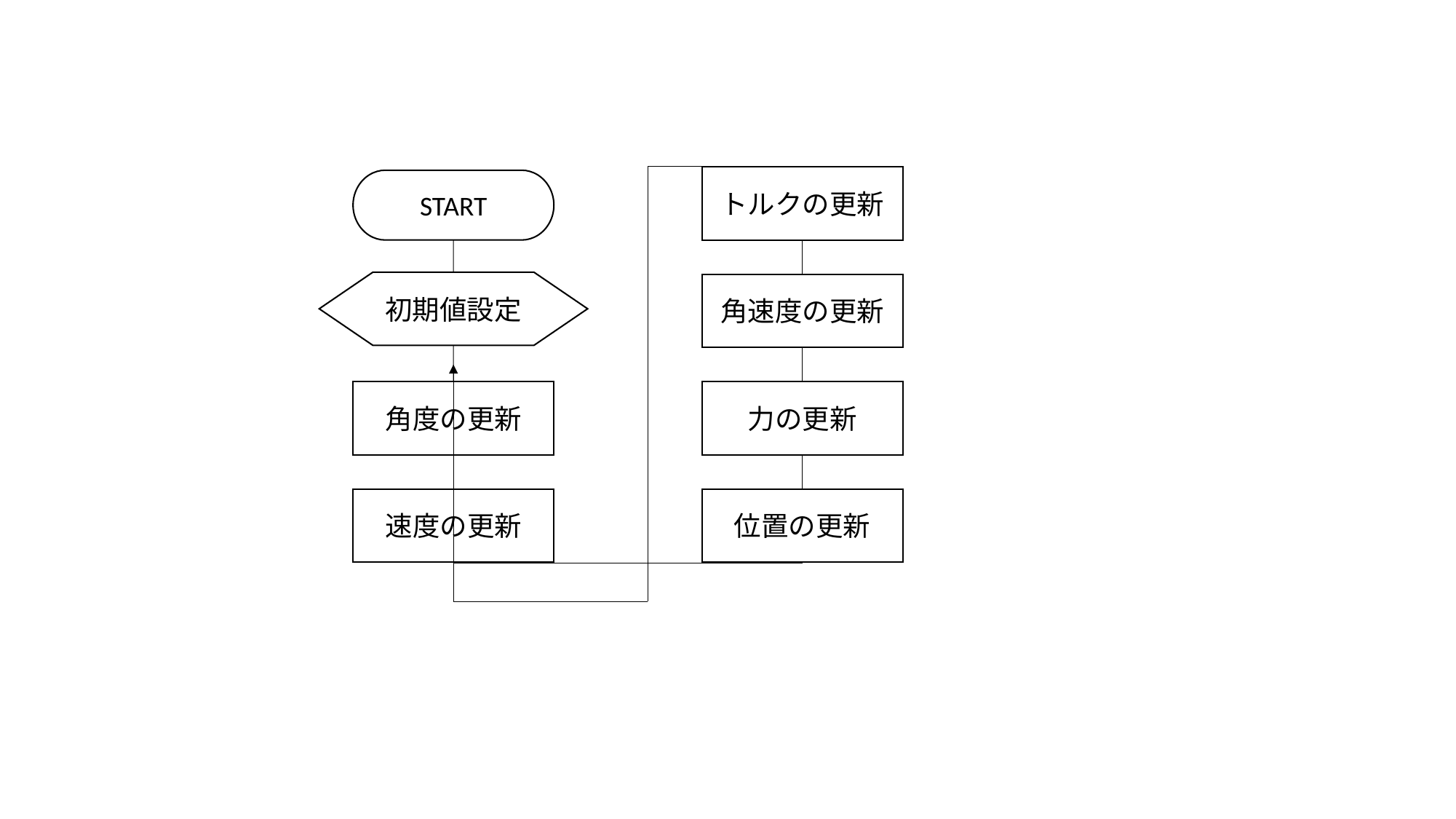

トルクの更新
START
初期値設定
角速度の更新
角度の更新
力の更新
速度の更新
位置の更新